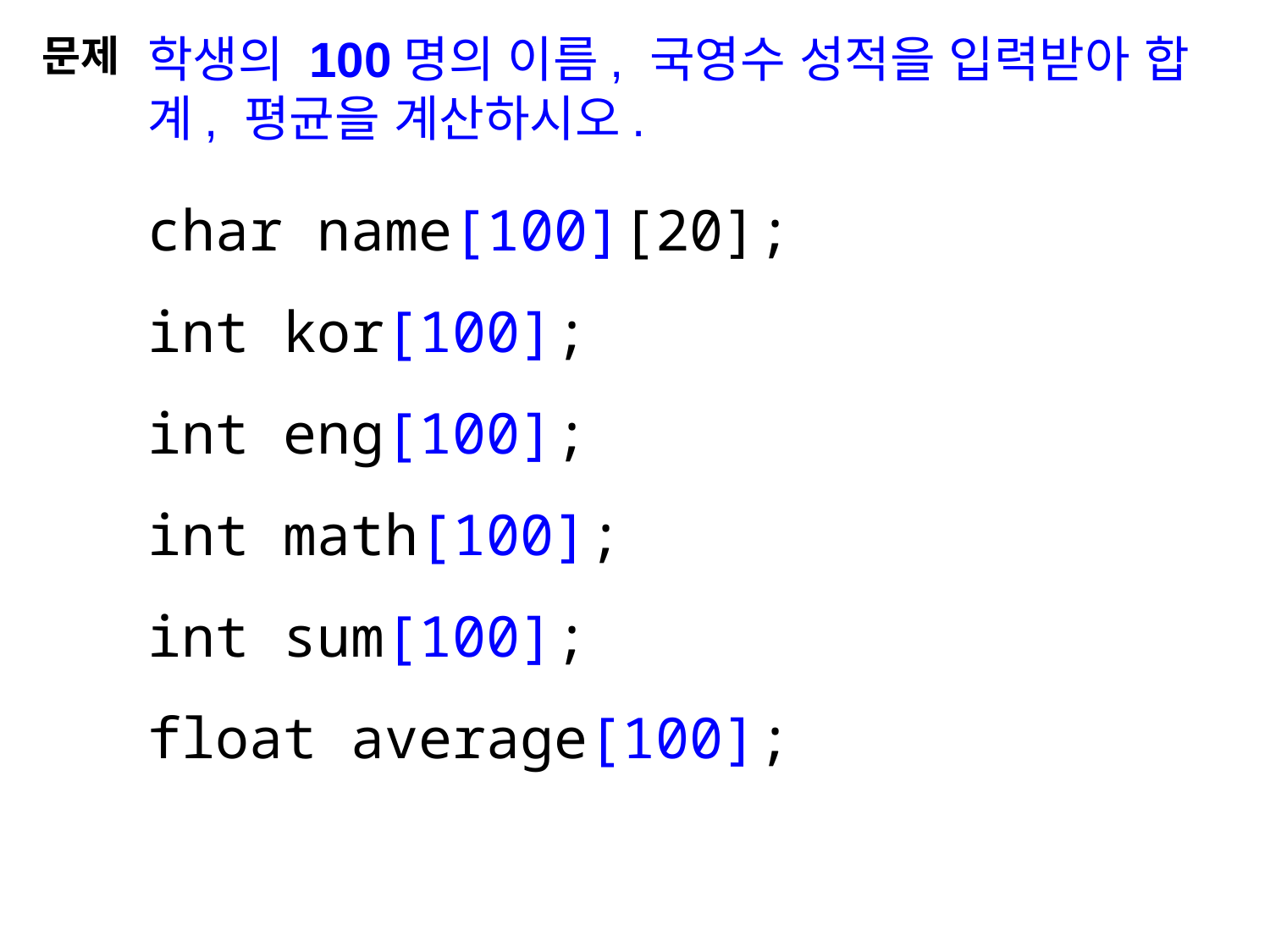

학생의 100명의 이름, 국영수 성적을 입력받아 합계, 평균을 계산하시오.
문제
char name[100][20];
int kor[100];
int eng[100];
int math[100];
int sum[100];
float average[100];